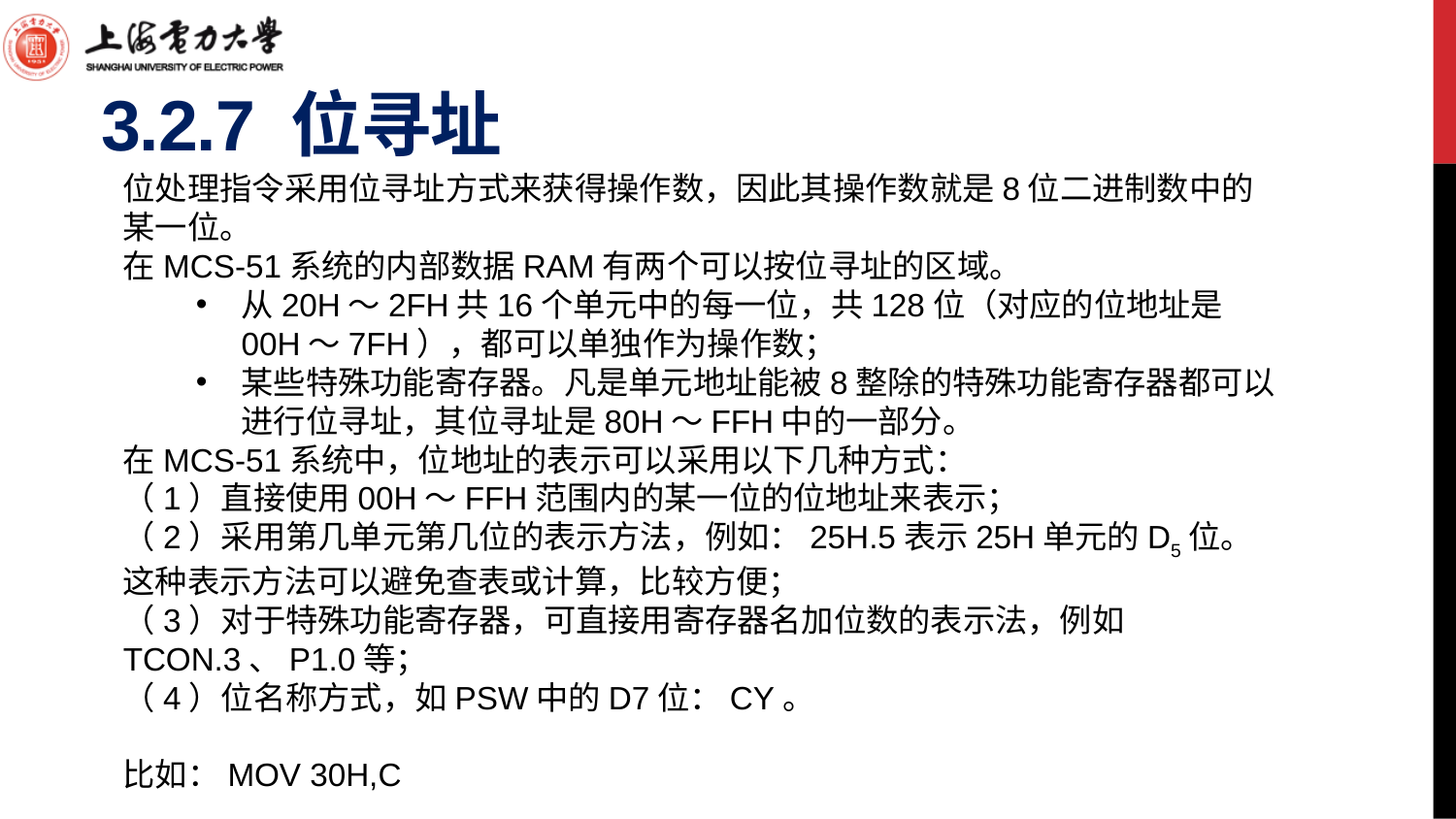

# 3.2.7 位寻址
位处理指令采用位寻址方式来获得操作数，因此其操作数就是8位二进制数中的某一位。
在MCS-51系统的内部数据RAM有两个可以按位寻址的区域。
从20H～2FH共16个单元中的每一位，共128位（对应的位地址是00H～7FH），都可以单独作为操作数；
某些特殊功能寄存器。凡是单元地址能被8整除的特殊功能寄存器都可以进行位寻址，其位寻址是80H～FFH中的一部分。
在MCS-51系统中，位地址的表示可以采用以下几种方式：
（1）直接使用00H～FFH范围内的某一位的位地址来表示；
（2）采用第几单元第几位的表示方法，例如：25H.5表示25H单元的D5位。这种表示方法可以避免查表或计算，比较方便；
（3）对于特殊功能寄存器，可直接用寄存器名加位数的表示法，例如TCON.3、P1.0等；
（4）位名称方式，如PSW中的D7位：CY。

比如：MOV 30H,C